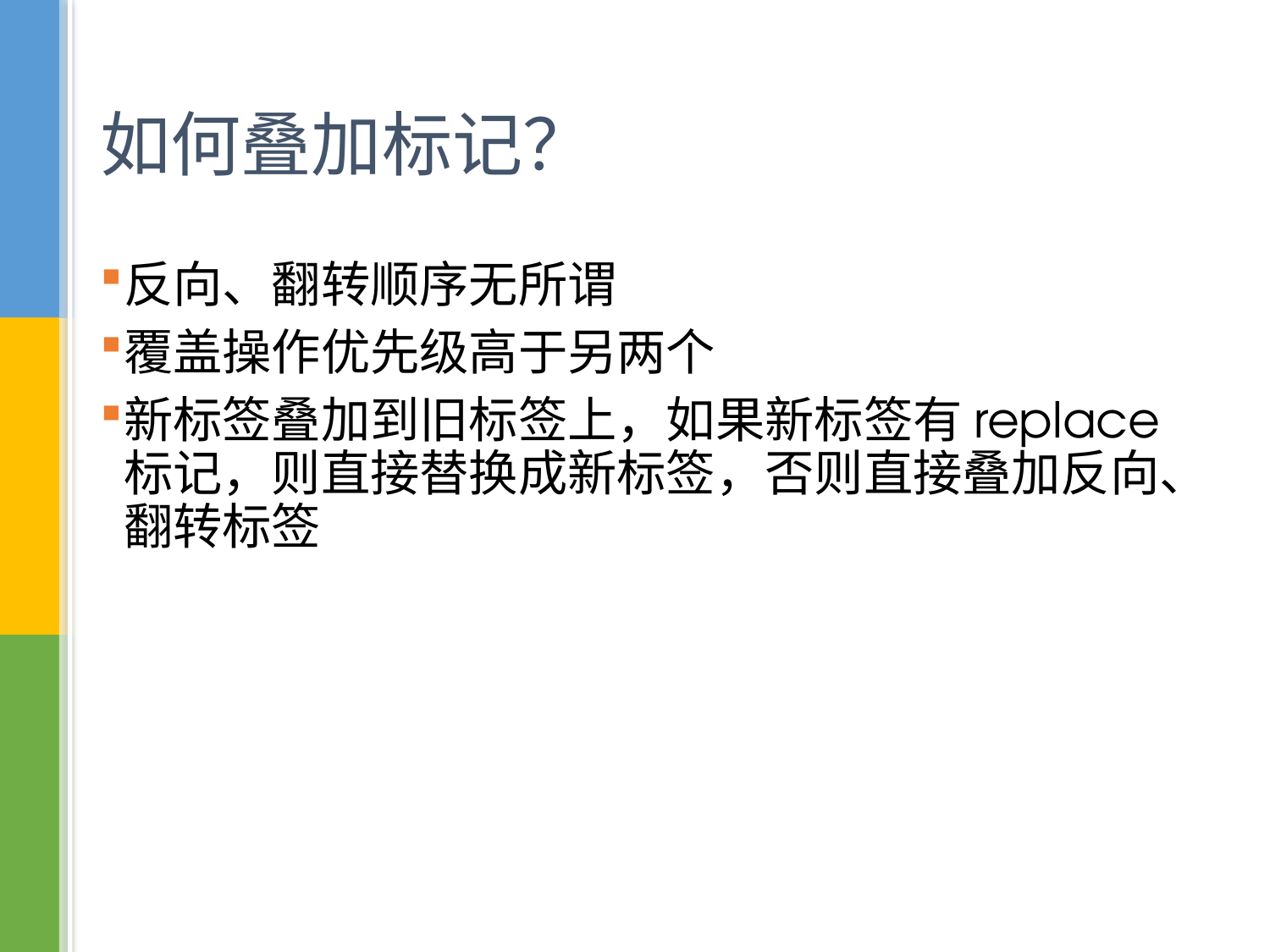

# 如何叠加标记？
反向、翻转顺序无所谓
覆盖操作优先级高于另两个
新标签叠加到旧标签上，如果新标签有replace标记，则直接替换成新标签，否则直接叠加反向、翻转标签